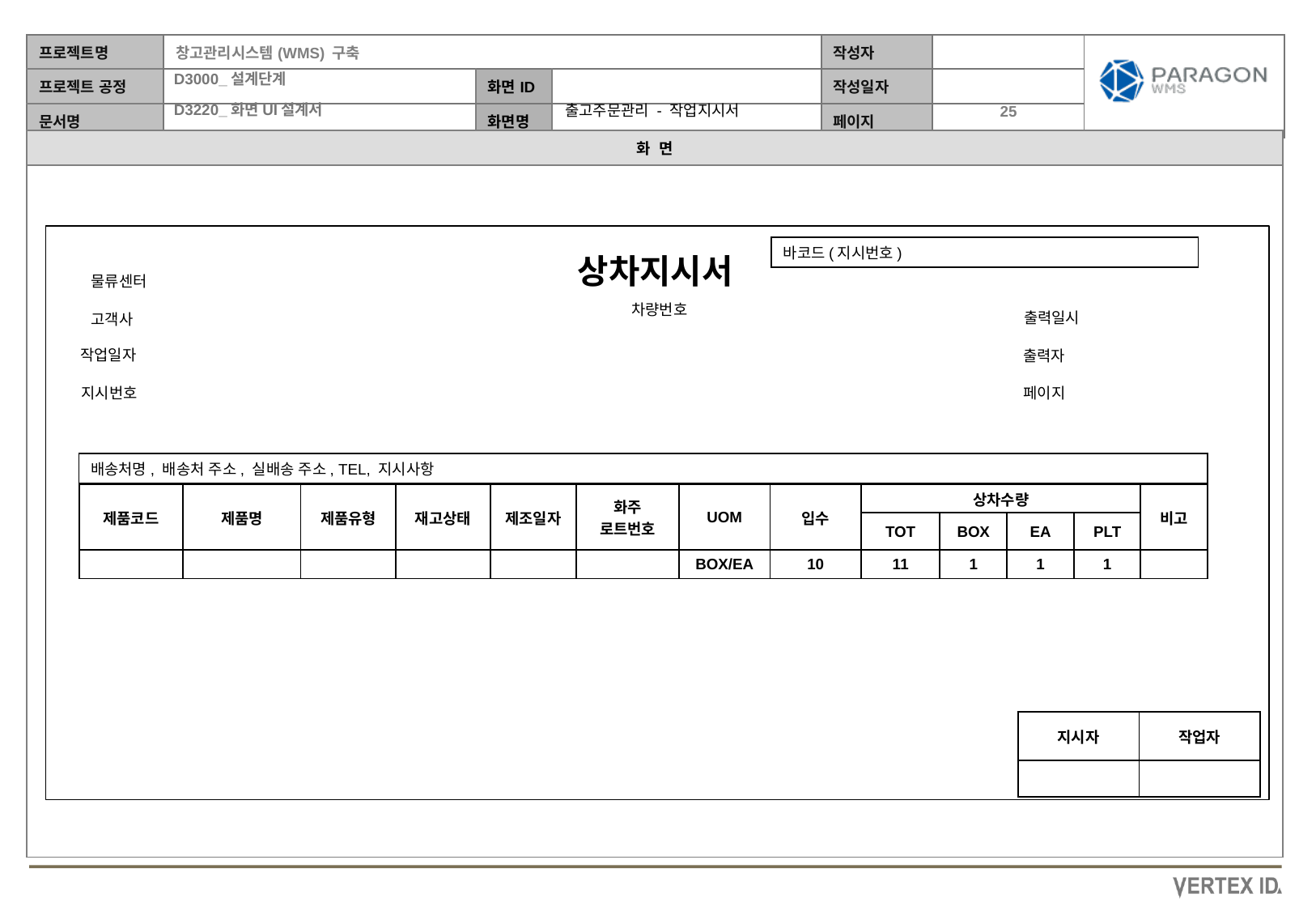

출고주문관리 - 작업지시서

바코드(지시번호)
상차지시서
물류센터
차량번호
출력일시
고객사
작업일자
출력자
지시번호
페이지
배송처명, 배송처 주소, 실배송 주소, TEL, 지시사항
| 제품코드 | 제품명 | 제품유형 | 재고상태 | 제조일자 | 화주 로트번호 | UOM | 입수 | 상차수량 |  |  |  | 비고 |
| --- | --- | --- | --- | --- | --- | --- | --- | --- | --- | --- | --- | --- |
|  |  |  |  |  |  |  |  | TOT | BOX | EA | PLT |  |
|  |  |  |  |  |  | BOX/EA | 10 | 11 | 1 | 1 | 1 |  |
| 지시자 | 작업자 |
| --- | --- |
|  |  |